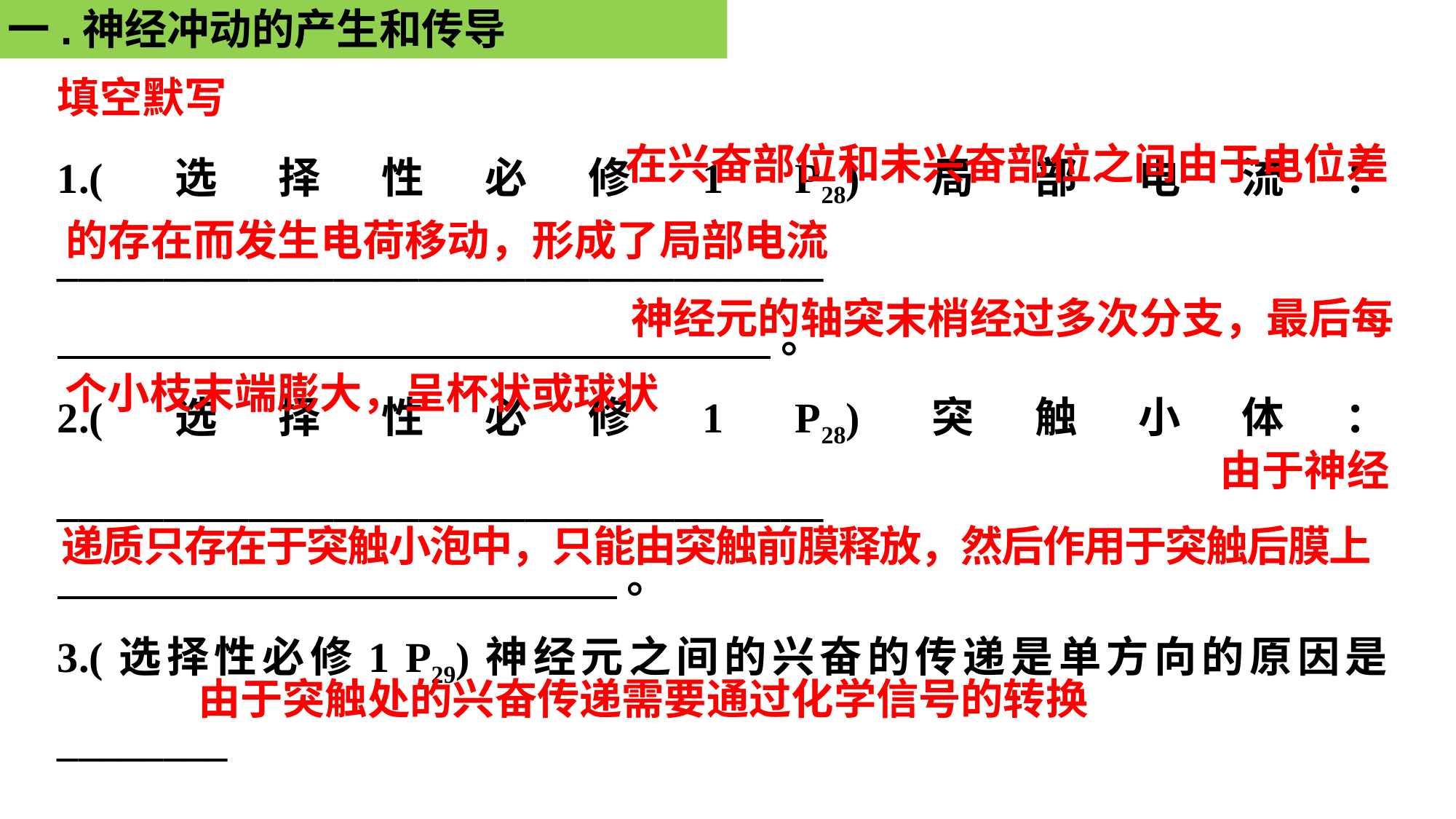

一.神经冲动的产生和传导
填空默写
1.(选择性必修1 P28)局部电流：____________________________________
                                                                          。
2.(选择性必修1 P28)突触小体：____________________________________
                                                          。
3.(选择性必修1 P29)神经元之间的兴奋的传递是单方向的原因是________
_______________________________________________________________。
4.(选择性必修1 P29)在突触处的兴奋传递比神经纤维上的兴奋传导要慢的原因是                                                                                       。
在兴奋部位和未兴奋部位之间由于电位差
的存在而发生电荷移动，形成了局部电流
神经元的轴突末梢经过多次分支，最后每
个小枝末端膨大，呈杯状或球状
由于神经
递质只存在于突触小泡中，只能由突触前膜释放，然后作用于突触后膜上
由于突触处的兴奋传递需要通过化学信号的转换